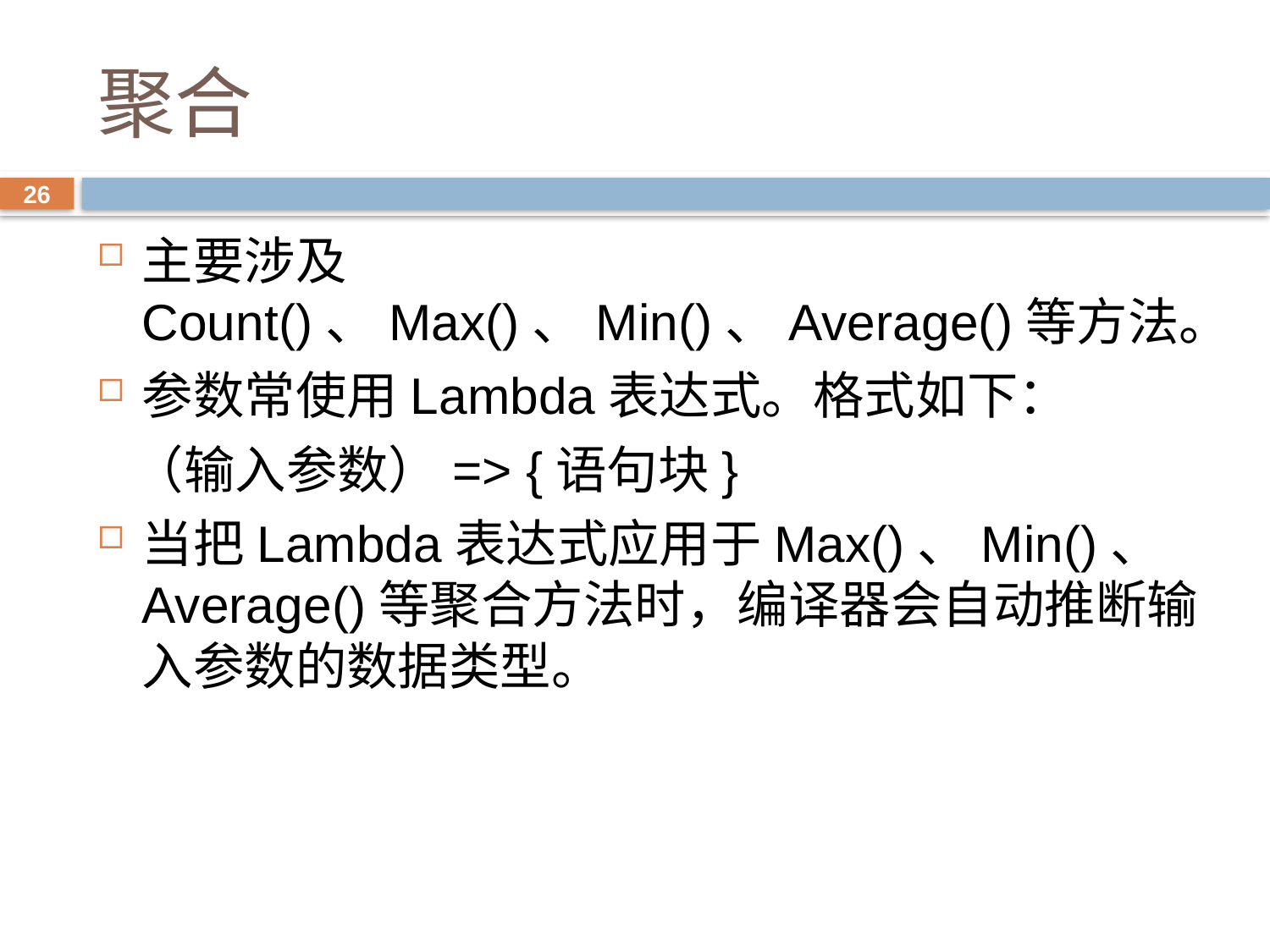

# 聚合
26
主要涉及Count()、Max()、Min()、Average()等方法。
参数常使用Lambda表达式。格式如下：
  （输入参数）=> {语句块}
当把Lambda表达式应用于Max()、Min()、Average()等聚合方法时，编译器会自动推断输入参数的数据类型。